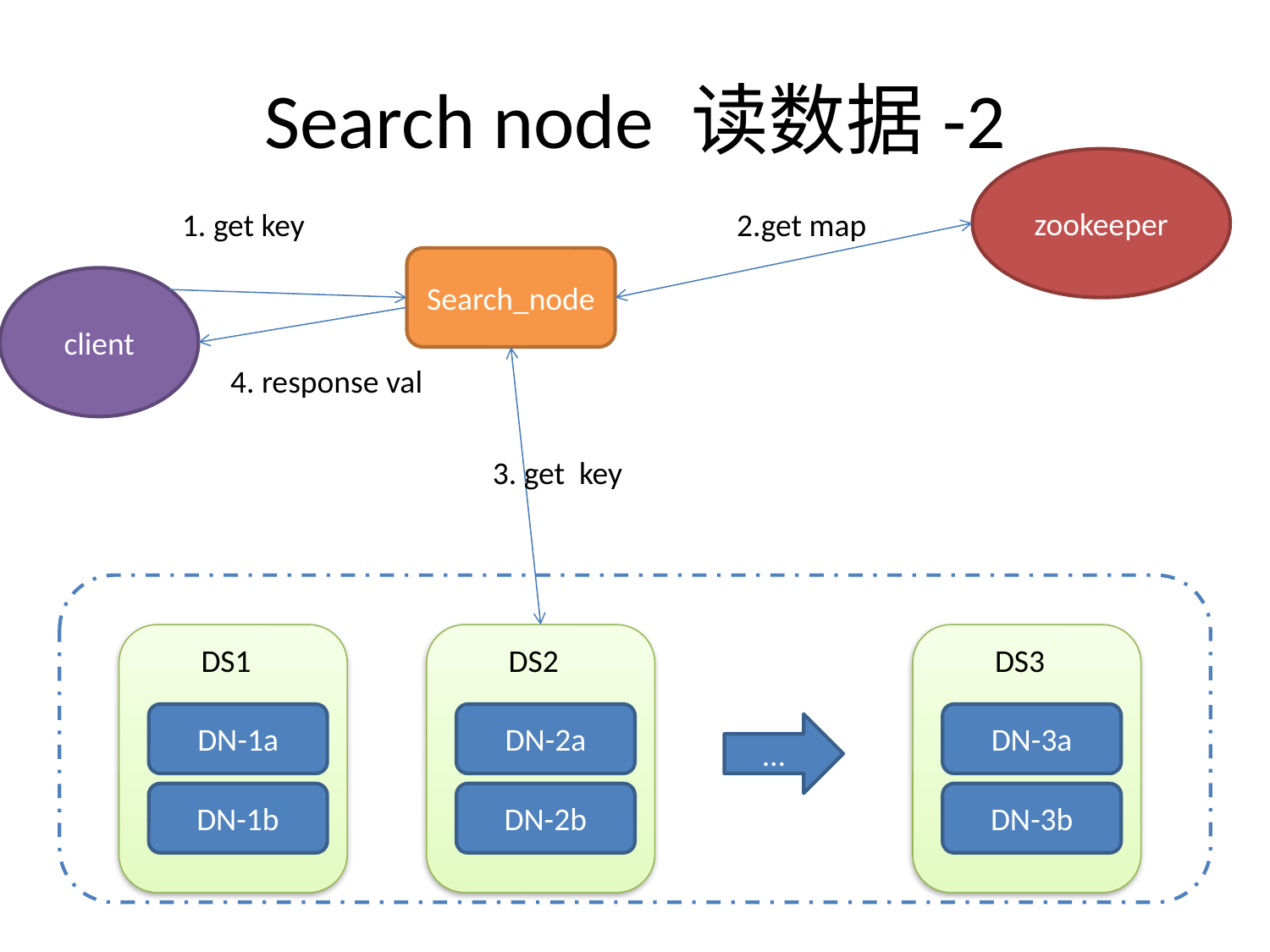

# Search node 读数据-2
zookeeper
1. get key
2.get map
Search_node
client
4. response val
3. get  key

DS1
DS2
DS3
DN-1a
DN-2a
DN-3a
…
DN-1b
DN-2b
DN-3b